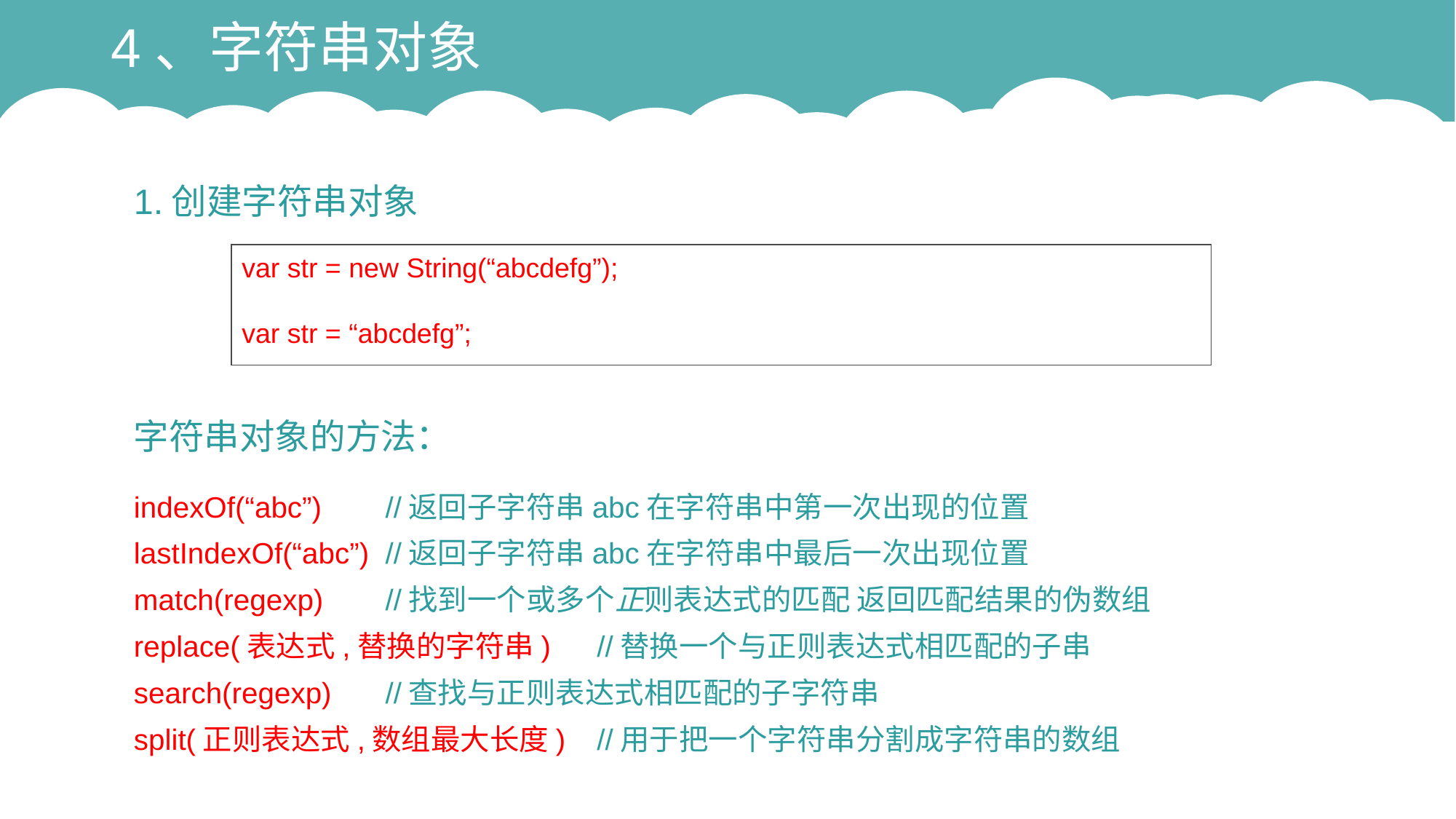

# 4、字符串对象
1.创建字符串对象

字符串对象的方法：
indexOf(“abc”)	//返回子字符串abc在字符串中第一次出现的位置
lastIndexOf(“abc”)	//返回子字符串abc在字符串中最后一次出现位置
match(regexp)		//找到一个或多个正则表达式的匹配 返回匹配结果的伪数组
replace(表达式,替换的字符串)	//替换一个与正则表达式相匹配的子串
search(regexp)		//查找与正则表达式相匹配的子字符串
split(正则表达式,数组最大长度)	//用于把一个字符串分割成字符串的数组
var str = new String(“abcdefg”);

var str = “abcdefg”;